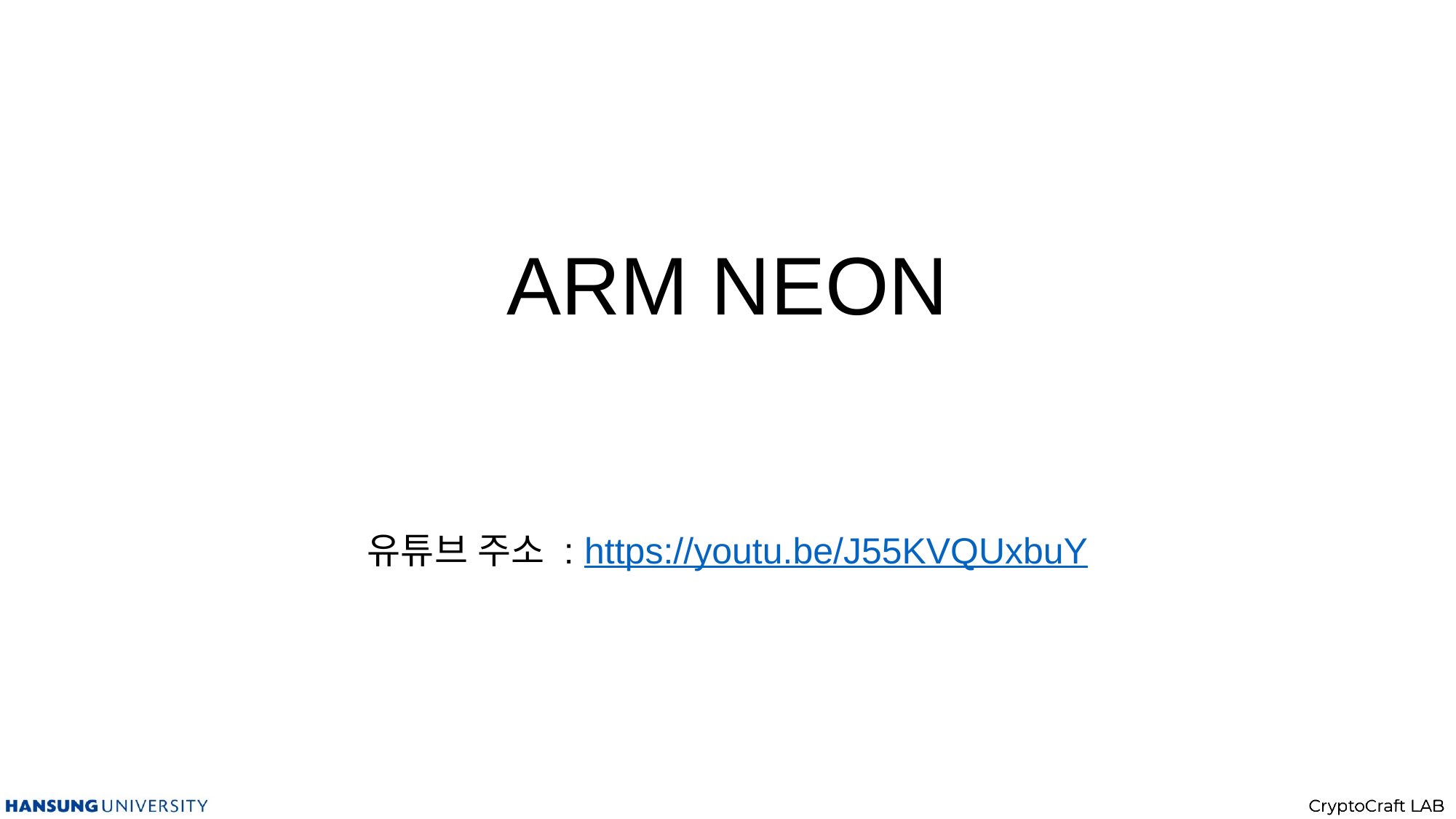

# ARM NEON
유튜브 주소 : https://youtu.be/J55KVQUxbuY